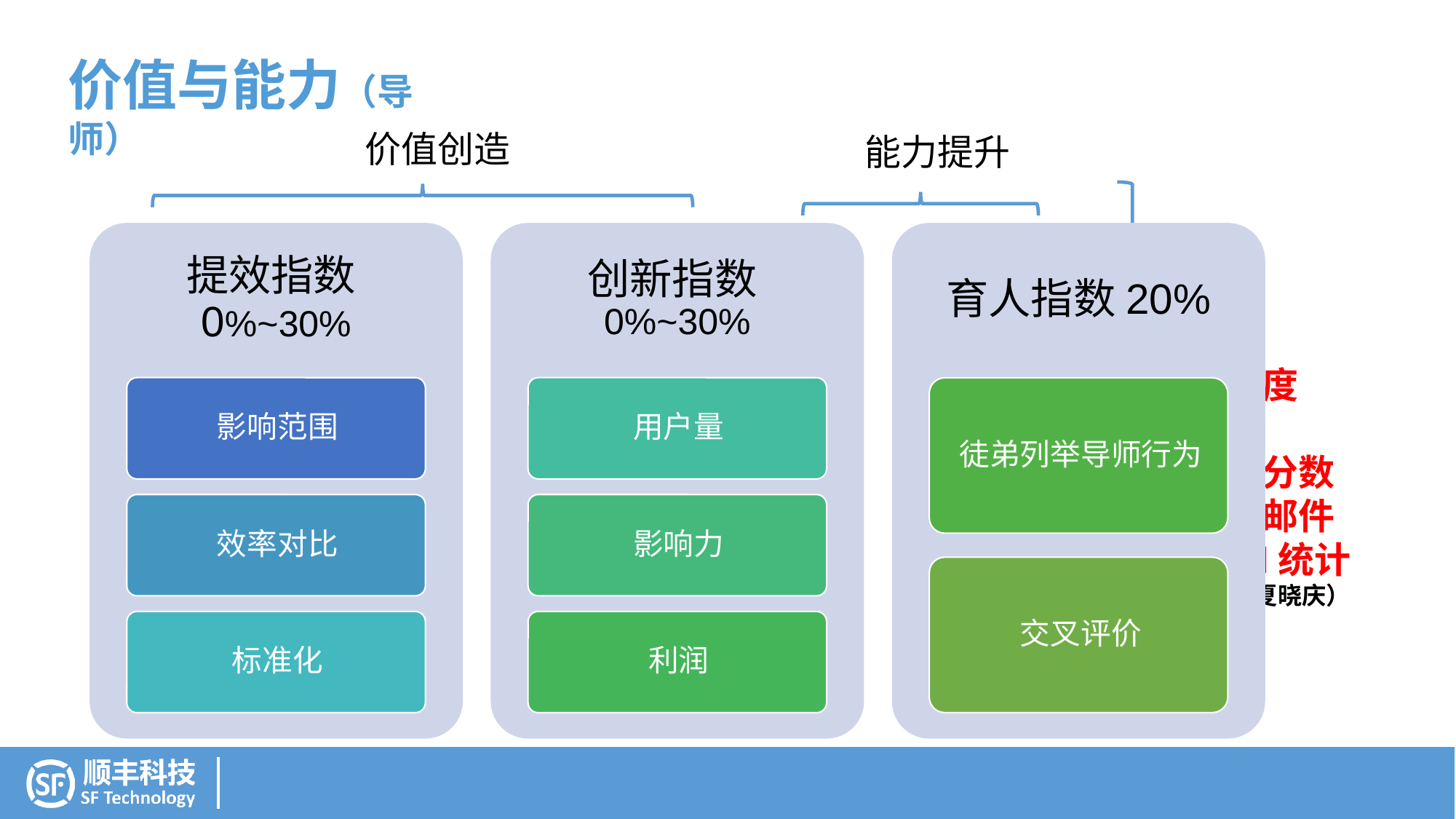

价值与能力（导师）

价值创造
能力提升
提效指数0%~30%
影响范围
效率对比
标准化
创新指数0%~30%
用户量
影响力
利润
育人指数20%
徒弟列举导师行为
交叉评价

月度

个人分数
滚动邮件
Excel统计
（夏晓庆）